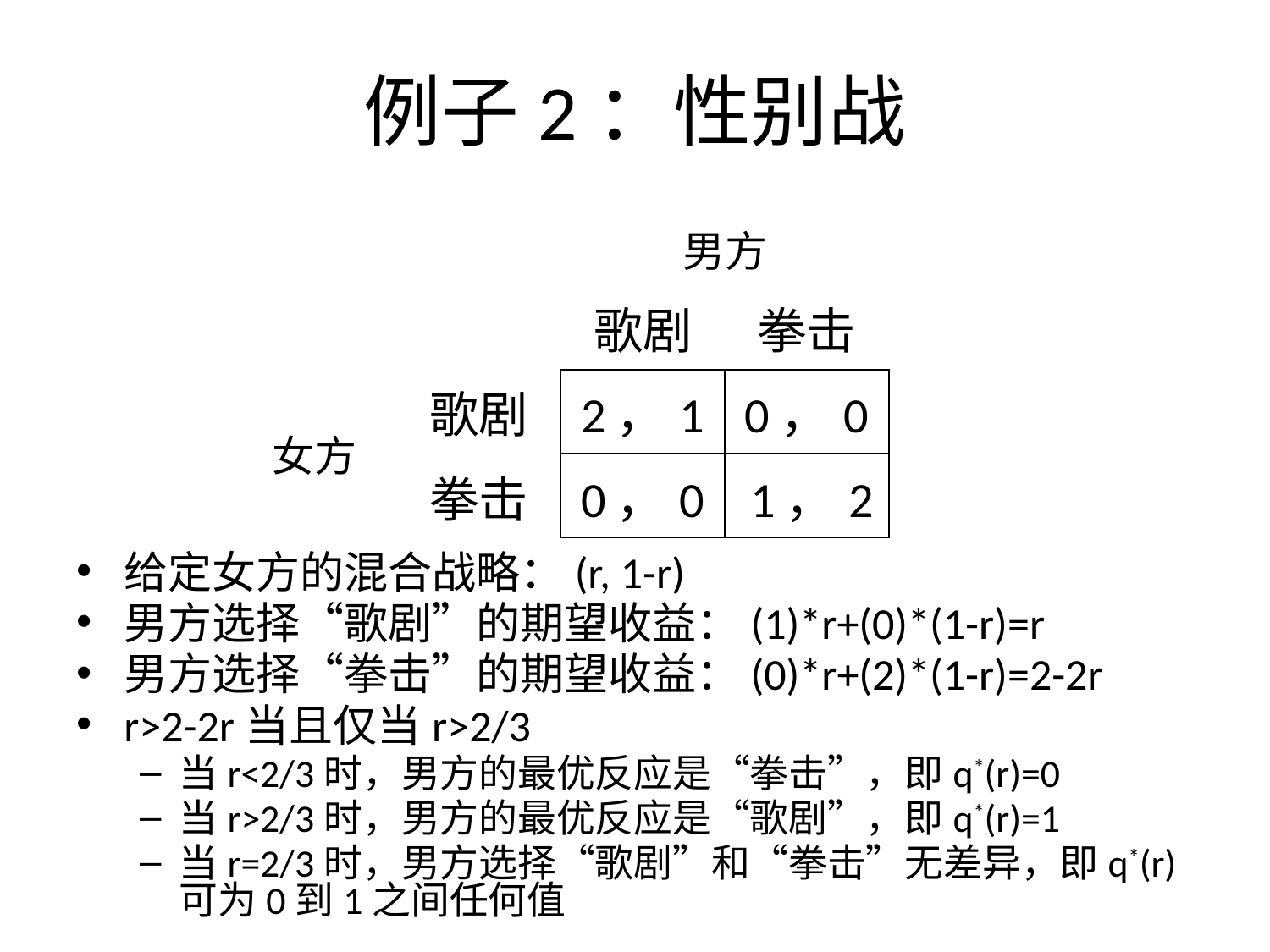

例子2：性别战

给定女方的混合战略：(r, 1-r)
男方选择“歌剧”的期望收益：(1)*r+(0)*(1-r)=r
男方选择“拳击”的期望收益：(0)*r+(2)*(1-r)=2-2r
r>2-2r当且仅当r>2/3
当r<2/3时，男方的最优反应是“拳击”，即q*(r)=0
当r>2/3时，男方的最优反应是“歌剧”，即q*(r)=1
当r=2/3时，男方选择“歌剧”和“拳击”无差异，即q*(r)可为0到1之间任何值

|  |  | 男方 |  |
| --- | --- | --- | --- |
|  |  | 歌剧 | 拳击 |
| 女方 | 歌剧 | 2，1 | 0，0 |
|  | 拳击 | 0，0 | 1，2 |